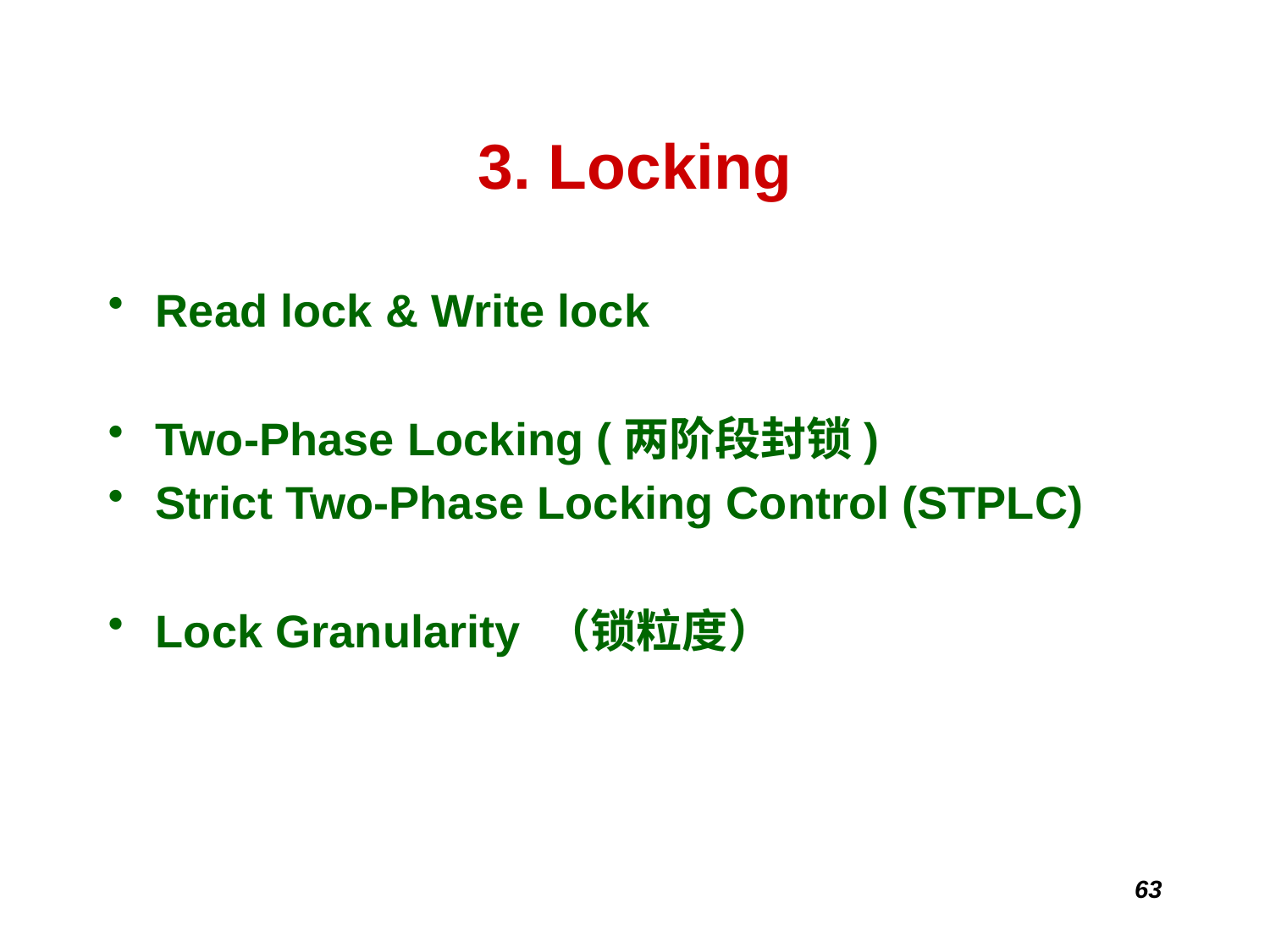

# 3. Locking
Read lock & Write lock

Two-Phase Locking (两阶段封锁)
Strict Two-Phase Locking Control (STPLC)

Lock Granularity （锁粒度）
63